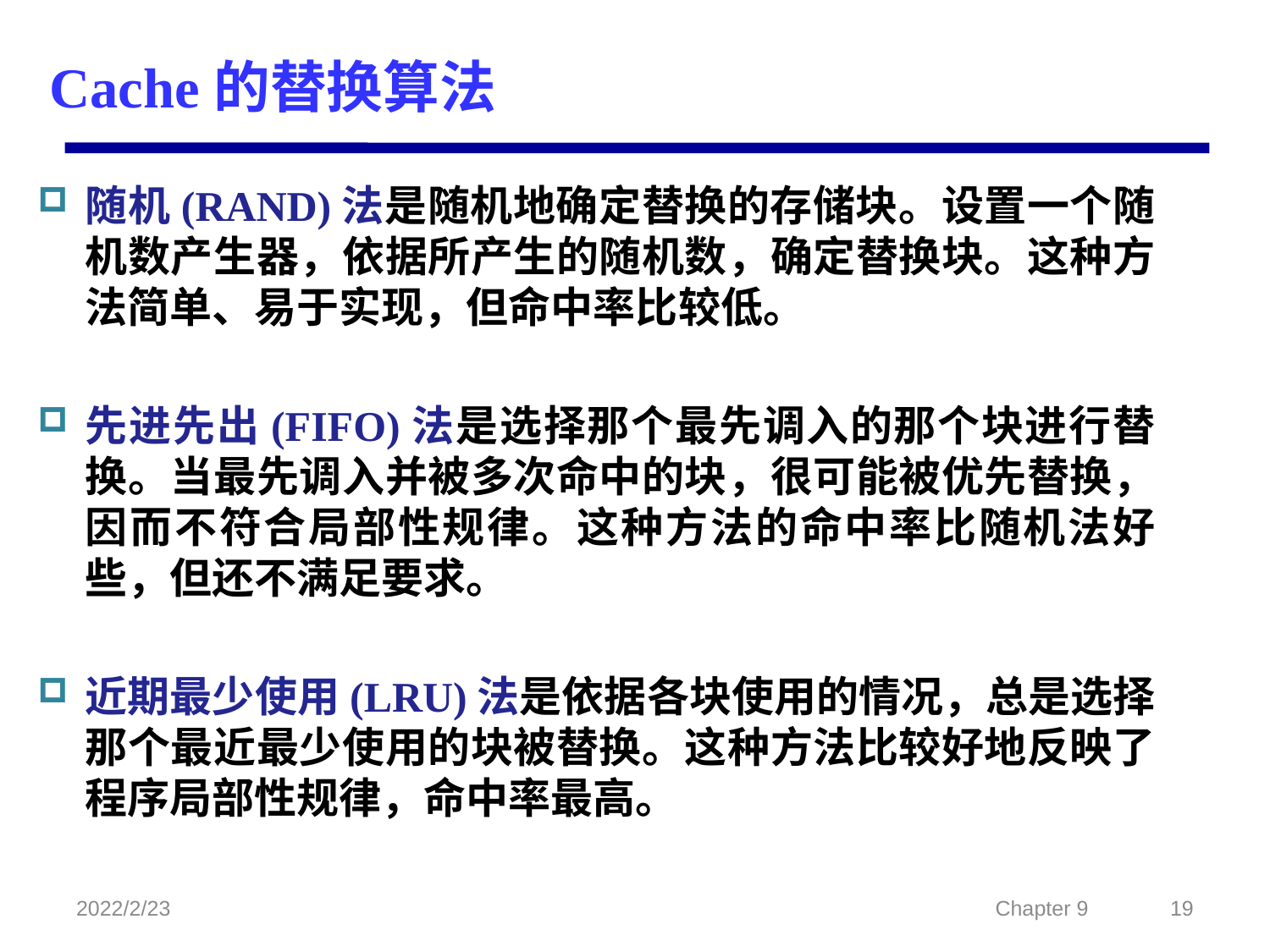

# Cache的替换算法
随机(RAND)法是随机地确定替换的存储块。设置一个随机数产生器，依据所产生的随机数，确定替换块。这种方法简单、易于实现，但命中率比较低。

先进先出(FIFO)法是选择那个最先调入的那个块进行替换。当最先调入并被多次命中的块，很可能被优先替换，因而不符合局部性规律。这种方法的命中率比随机法好些，但还不满足要求。

近期最少使用(LRU)法是依据各块使用的情况，总是选择那个最近最少使用的块被替换。这种方法比较好地反映了程序局部性规律，命中率最高。
2022/2/23
Chapter 9
19